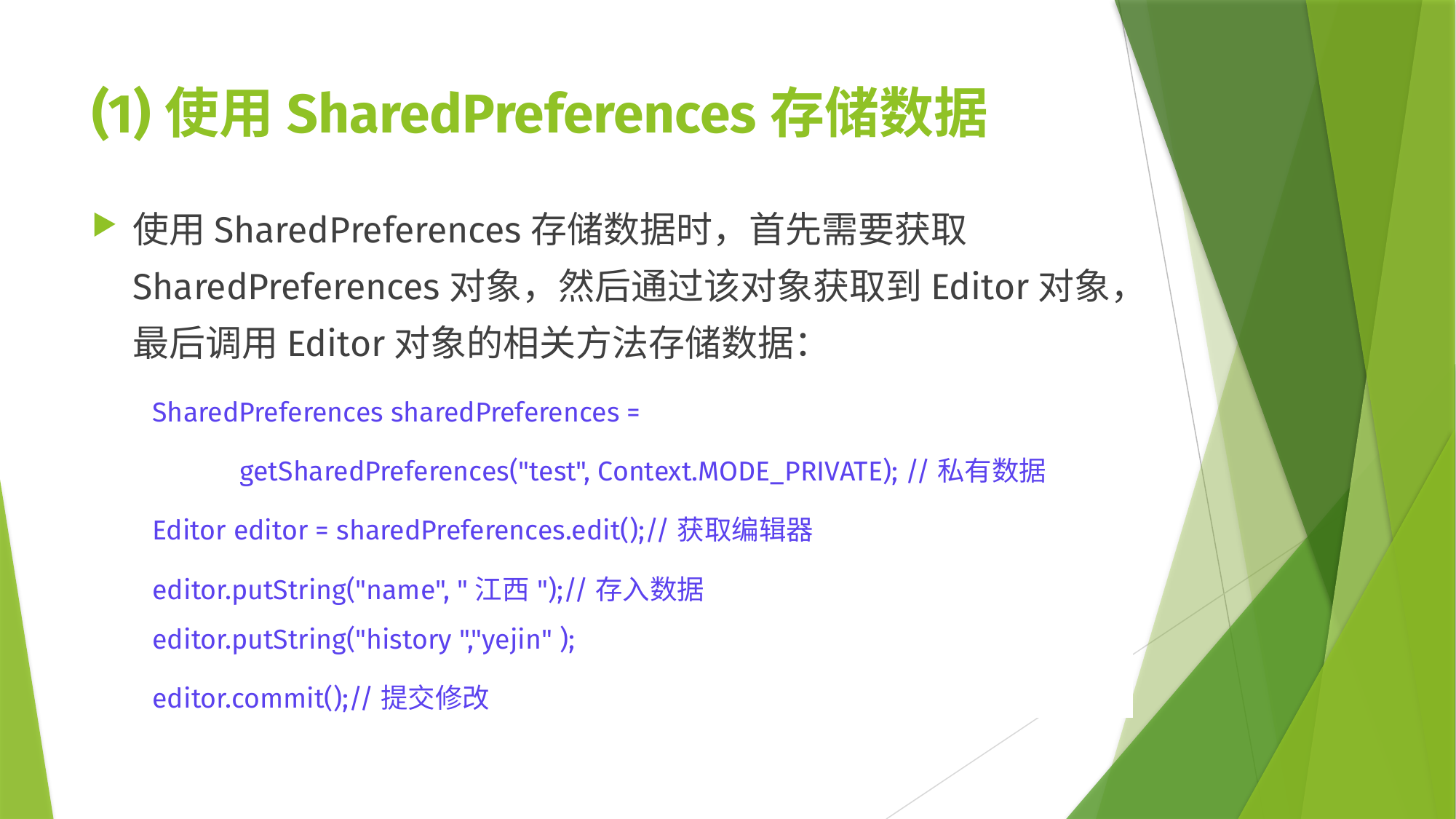

# (1)使用SharedPreferences存储数据
使用SharedPreferences存储数据时，首先需要获取SharedPreferences对象，然后通过该对象获取到Editor对象，最后调用Editor对象的相关方法存储数据：
| SharedPreferences sharedPreferences = getSharedPreferences("test", Context.MODE\_PRIVATE); //私有数据 Editor editor = sharedPreferences.edit();//获取编辑器 editor.putString("name", "江西");//存入数据 editor.putString("history ","yejin" ); editor.commit();//提交修改 |
| --- |